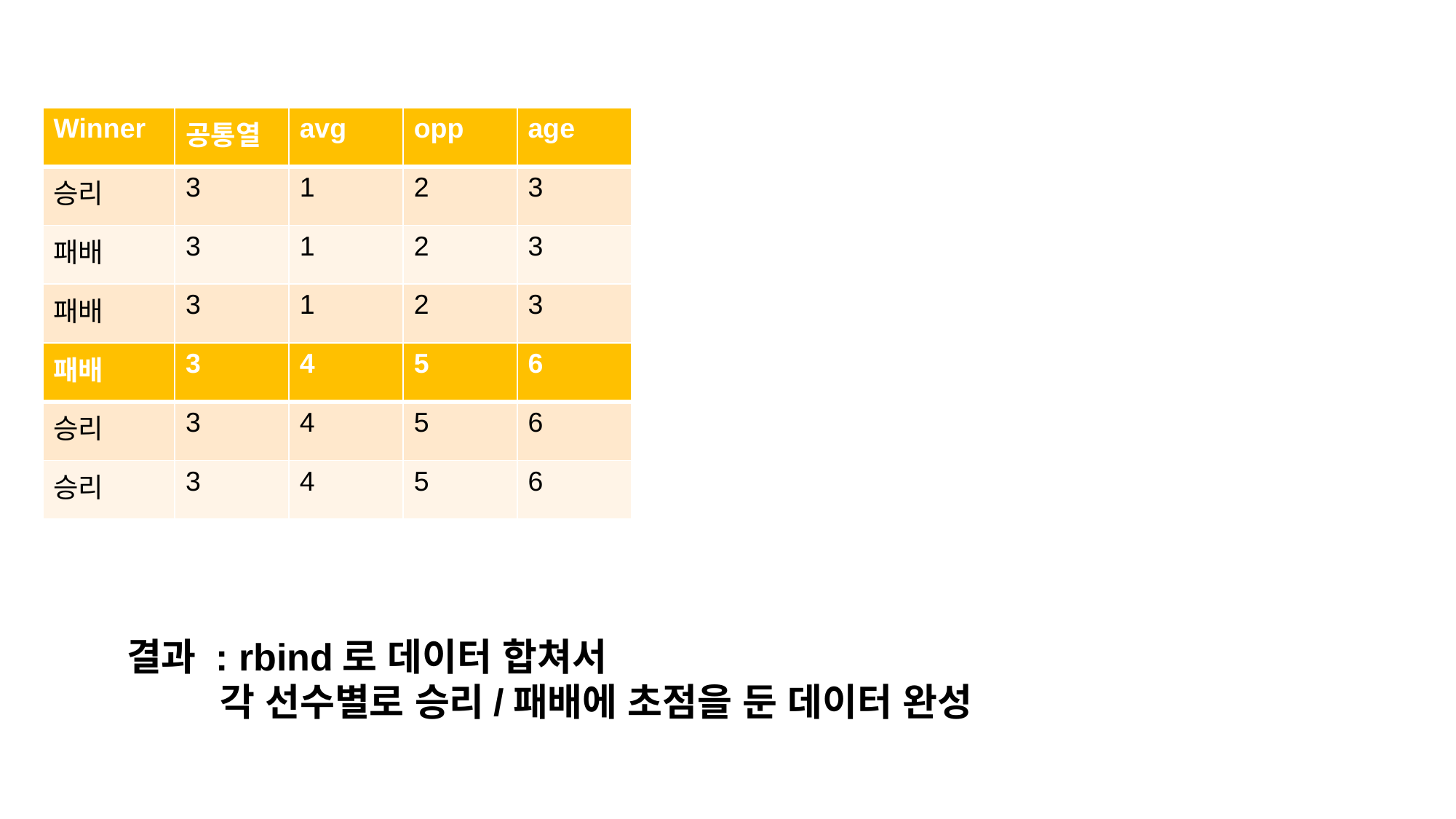

| Winner | 공통열 | avg | opp | age |
| --- | --- | --- | --- | --- |
| 승리 | 3 | 1 | 2 | 3 |
| 패배 | 3 | 1 | 2 | 3 |
| 패배 | 3 | 1 | 2 | 3 |
| 패배 | 3 | 4 | 5 | 6 |
| --- | --- | --- | --- | --- |
| 승리 | 3 | 4 | 5 | 6 |
| 승리 | 3 | 4 | 5 | 6 |
결과 : rbind로 데이터 합쳐서
        각 선수별로 승리/패배에 초점을 둔 데이터 완성